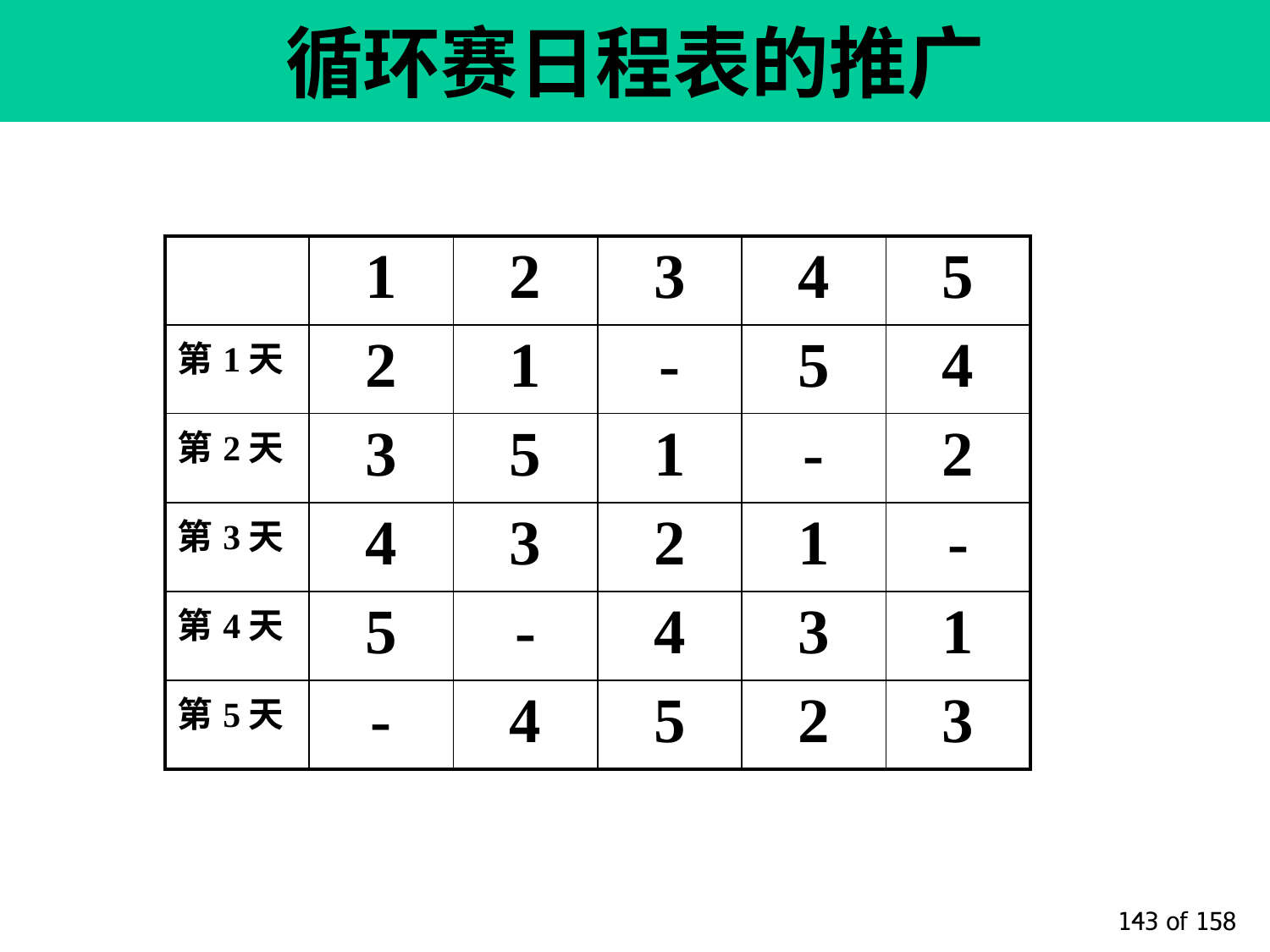

循环赛日程表的推广
|  | 1 | 2 | 3 | 4 | 5 |
| --- | --- | --- | --- | --- | --- |
| 第1天 | 2 | 1 | - | 5 | 4 |
| 第2天 | 3 | 5 | 1 | - | 2 |
| 第3天 | 4 | 3 | 2 | 1 | - |
| 第4天 | 5 | - | 4 | 3 | 1 |
| 第5天 | - | 4 | 5 | 2 | 3 |

143 of 158